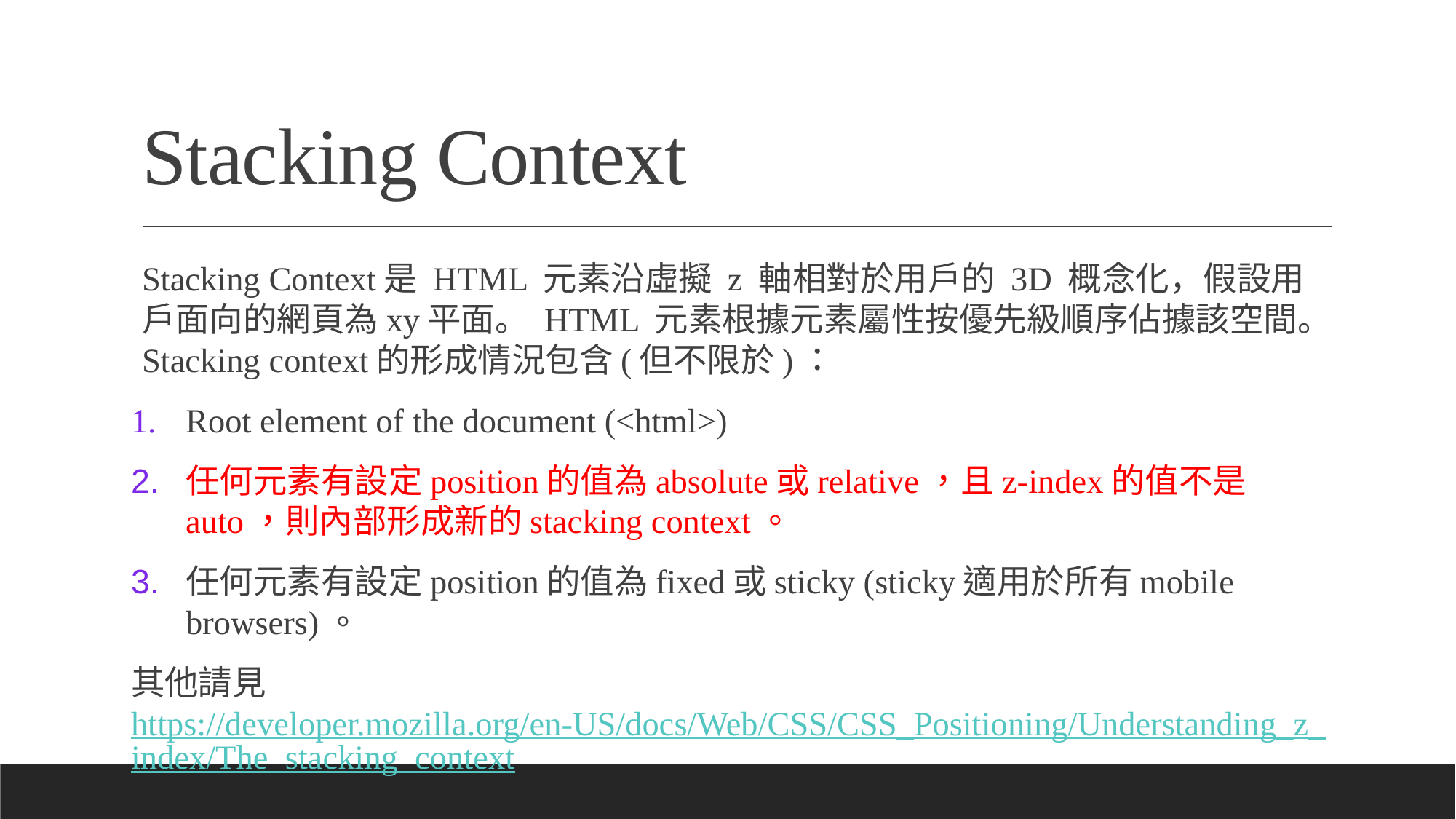

# Stacking Context
Stacking Context是 HTML 元素沿虛擬 z 軸相對於用戶的 3D 概念化，假設用戶面向的網頁為xy平面。 HTML 元素根據元素屬性按優先級順序佔據該空間。Stacking context的形成情況包含(但不限於)：
Root element of the document (<html>)
任何元素有設定position的值為absolute或relative，且z-index的值不是auto，則內部形成新的stacking context。
任何元素有設定position的值為fixed或sticky (sticky適用於所有mobile browsers)。
其他請見 https://developer.mozilla.org/en-US/docs/Web/CSS/CSS_Positioning/Understanding_z_index/The_stacking_context